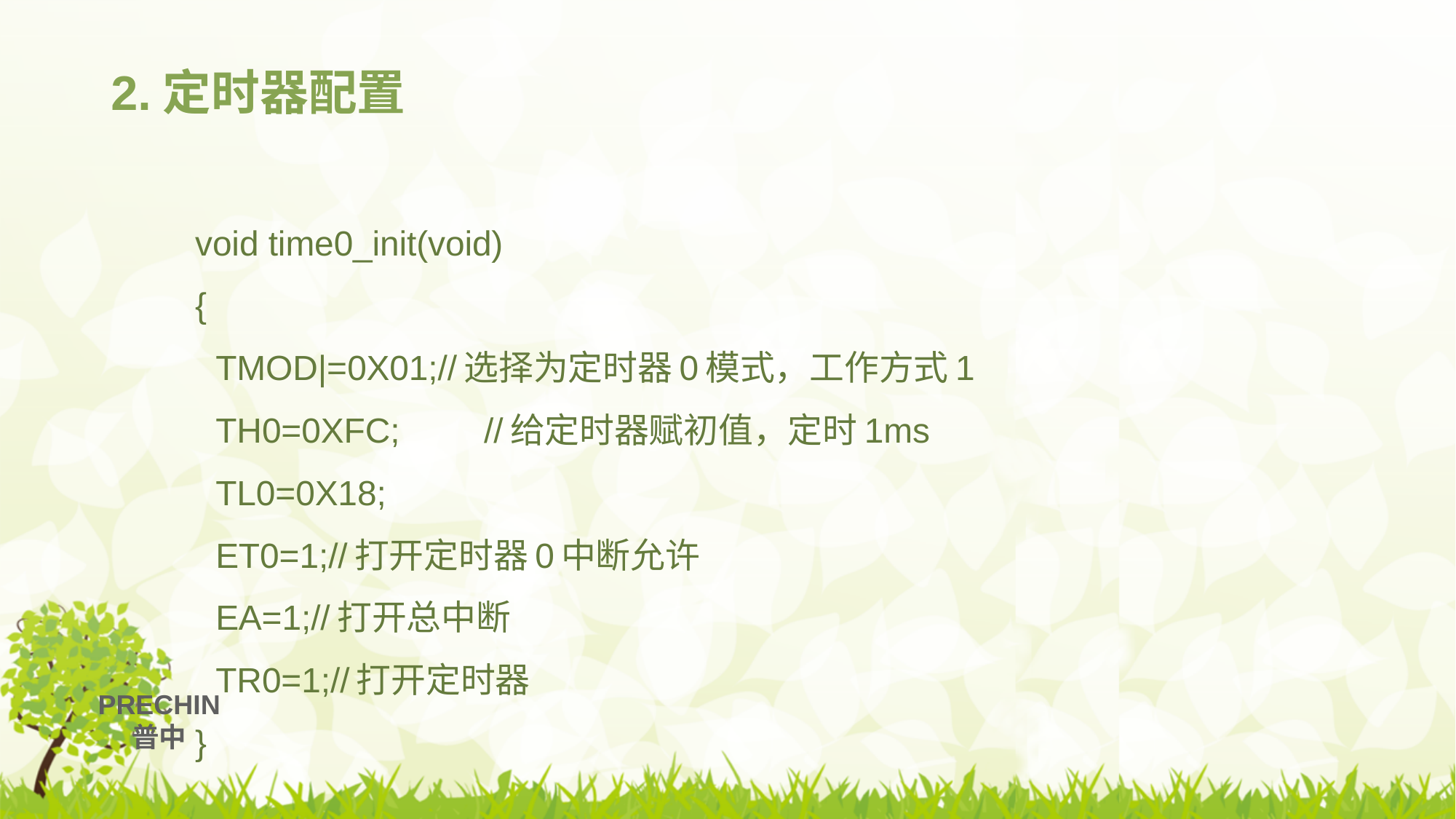

# 2.定时器配置

void time0_init(void)
{
	TMOD|=0X01;//选择为定时器0模式，工作方式1
	TH0=0XFC;	//给定时器赋初值，定时1ms
	TL0=0X18;
	ET0=1;//打开定时器0中断允许
	EA=1;//打开总中断
	TR0=1;//打开定时器
}